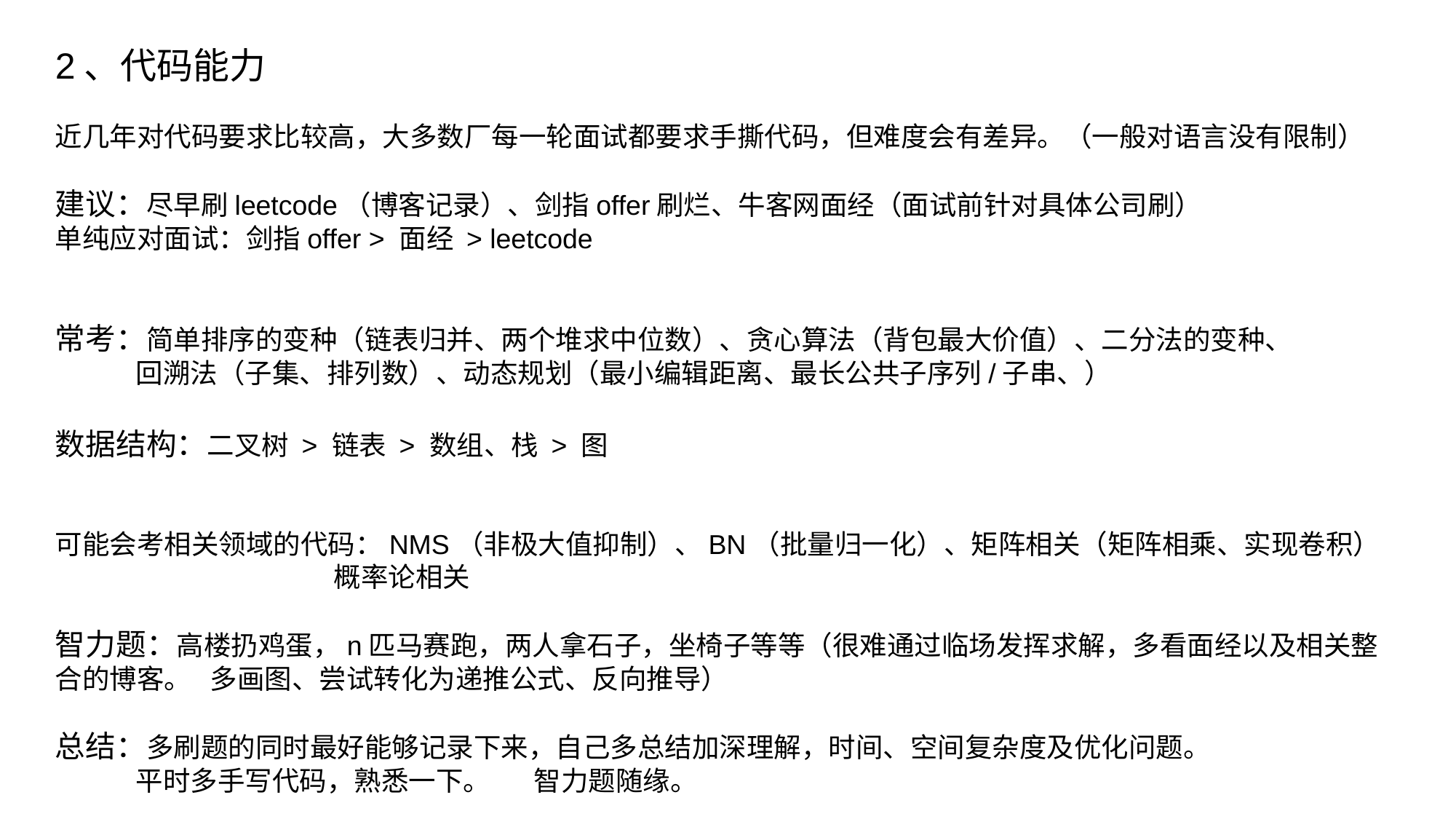

2、代码能力

近几年对代码要求比较高，大多数厂每一轮面试都要求手撕代码，但难度会有差异。（一般对语言没有限制）

建议：尽早刷leetcode（博客记录）、剑指offer刷烂、牛客网面经（面试前针对具体公司刷）
单纯应对面试：剑指offer > 面经 > leetcode

常考：简单排序的变种（链表归并、两个堆求中位数）、贪心算法（背包最大价值）、二分法的变种、
            回溯法（子集、排列数）、动态规划（最小编辑距离、最长公共子序列/子串、）

数据结构：二叉树 > 链表 > 数组、栈 > 图

可能会考相关领域的代码：NMS（非极大值抑制）、BN（批量归一化）、矩阵相关（矩阵相乘、实现卷积）
                                            概率论相关

智力题：高楼扔鸡蛋，n匹马赛跑，两人拿石子，坐椅子等等（很难通过临场发挥求解，多看面经以及相关整合的博客。   多画图、尝试转化为递推公式、反向推导）

总结：多刷题的同时最好能够记录下来，自己多总结加深理解，时间、空间复杂度及优化问题。
            平时多手写代码，熟悉一下。       智力题随缘。